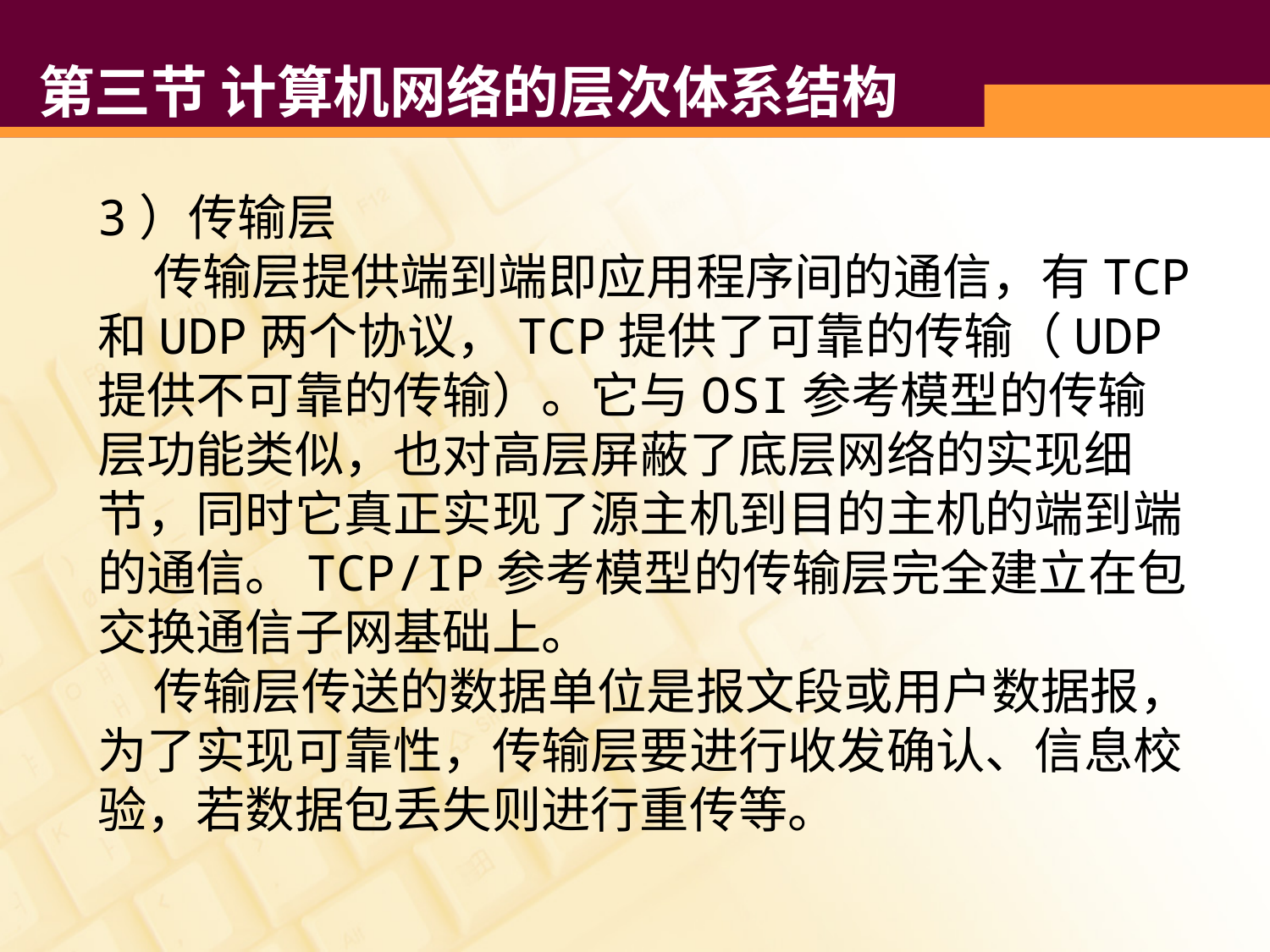

# 第三节 计算机网络的层次体系结构
3）传输层
    传输层提供端到端即应用程序间的通信，有TCP和UDP两个协议，TCP提供了可靠的传输（UDP提供不可靠的传输）。它与OSI参考模型的传输层功能类似，也对高层屏蔽了底层网络的实现细节，同时它真正实现了源主机到目的主机的端到端的通信。TCP/IP参考模型的传输层完全建立在包交换通信子网基础上。
    传输层传送的数据单位是报文段或用户数据报，为了实现可靠性，传输层要进行收发确认、信息校验，若数据包丢失则进行重传等。